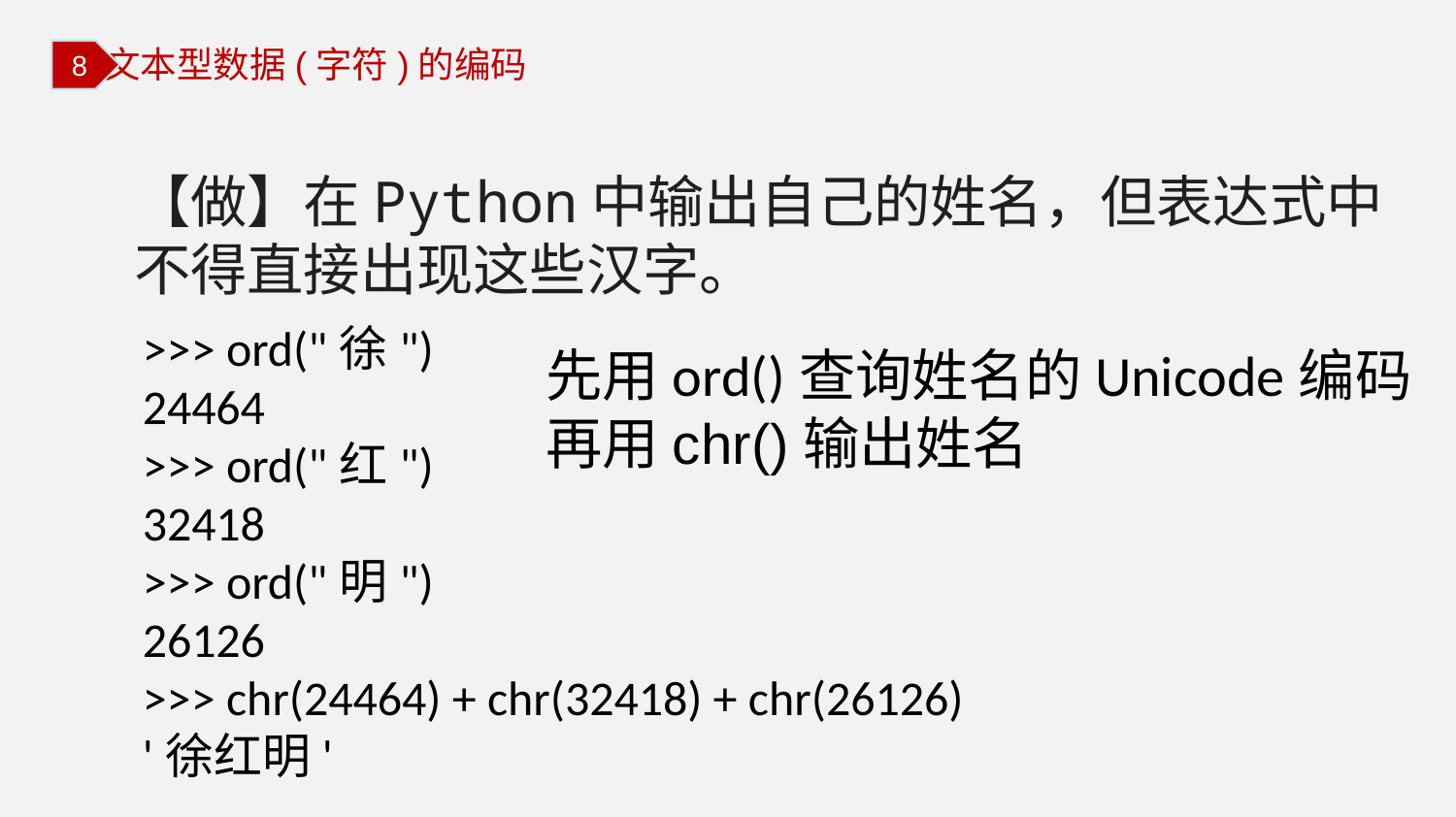

8
文本型数据(字符)的编码
【做】在Python中输出自己的姓名，但表达式中不得直接出现这些汉字。
>>> ord("徐")
24464
>>> ord("红")
32418
>>> ord("明")
26126
>>> chr(24464) + chr(32418) + chr(26126)
'徐红明'
先用ord()查询姓名的Unicode编码
再用chr()输出姓名